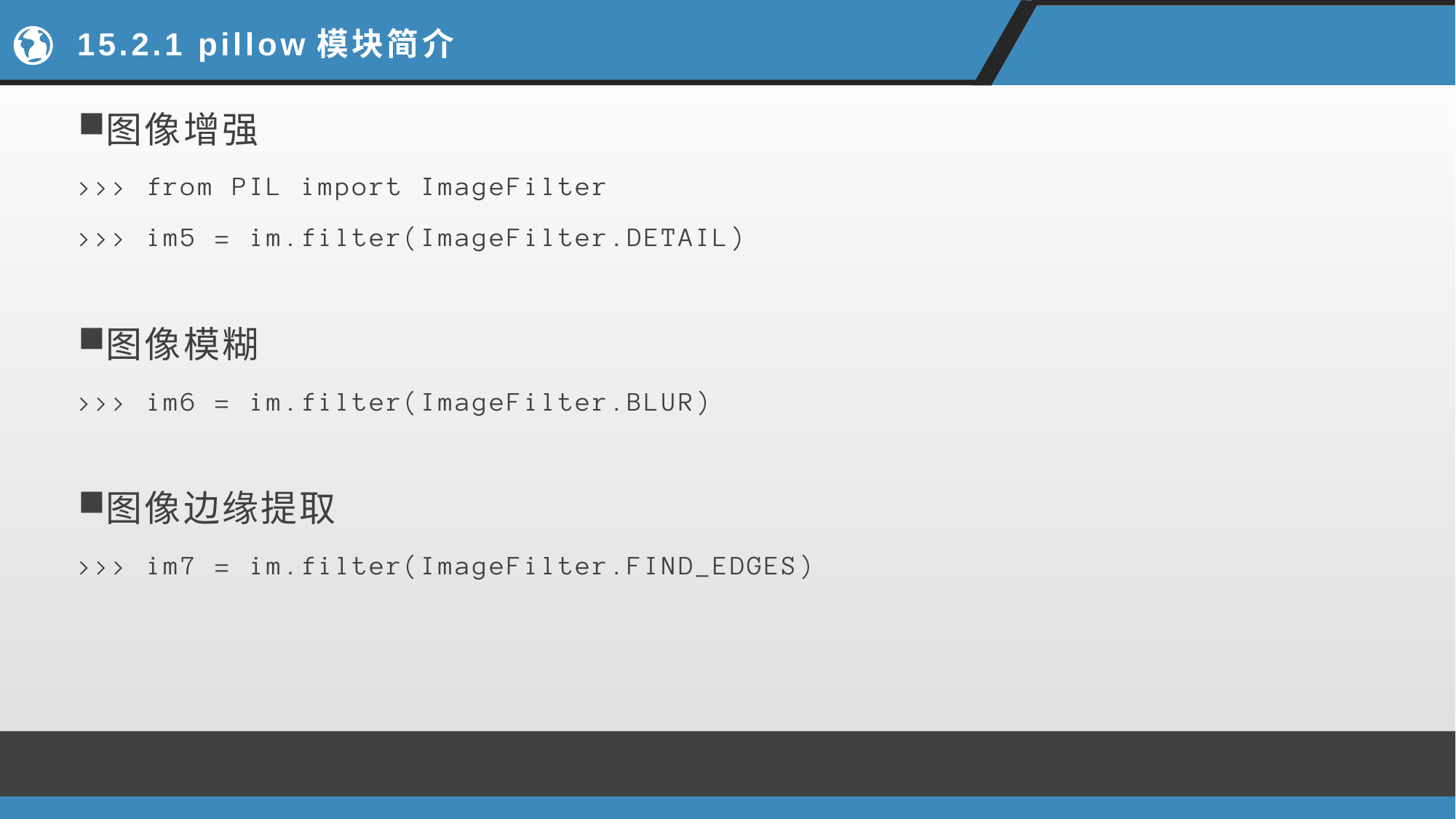

# 15.2.1 pillow模块简介

图像增强
>>> from PIL import ImageFilter
>>> im5 = im.filter(ImageFilter.DETAIL)

图像模糊
>>> im6 = im.filter(ImageFilter.BLUR)

图像边缘提取
>>> im7 = im.filter(ImageFilter.FIND_EDGES)